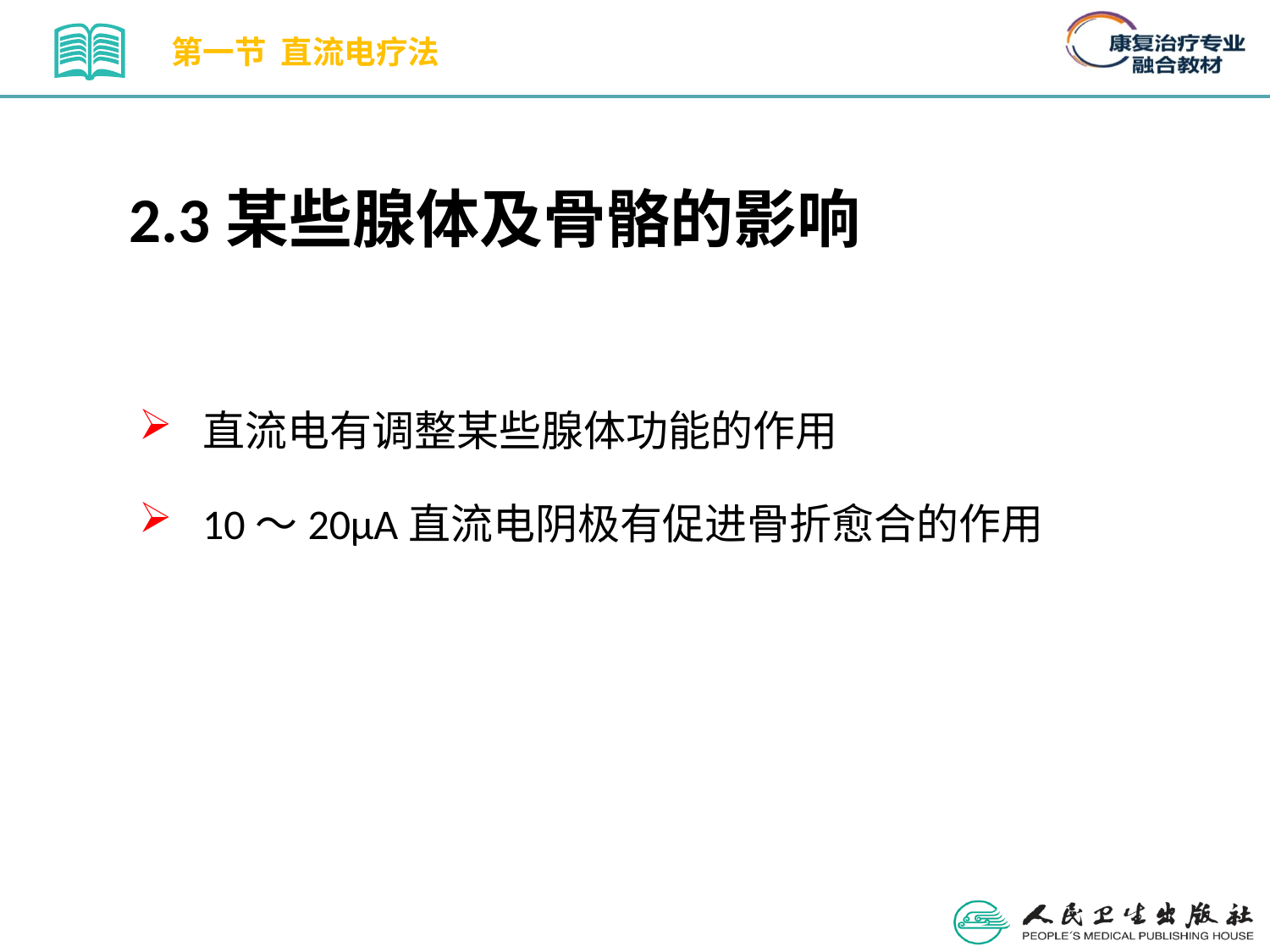

第一节  直流电疗法
2.3某些腺体及骨骼的影响
直流电有调整某些腺体功能的作用
10～20μA直流电阴极有促进骨折愈合的作用